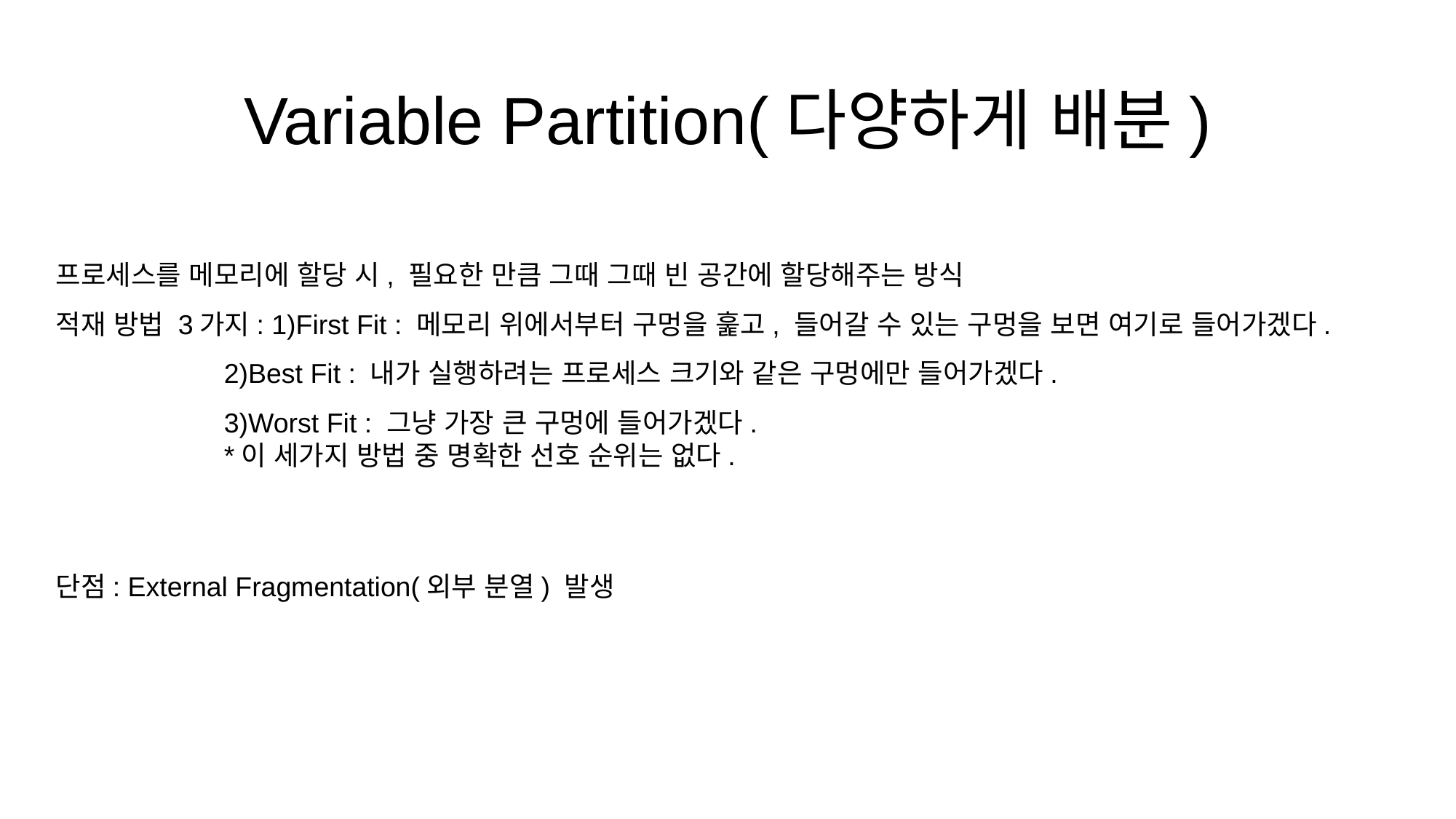

# Variable Partition(다양하게 배분)
프로세스를 메모리에 할당 시, 필요한 만큼 그때 그때 빈 공간에 할당해주는 방식
적재 방법 3가지: 1)First Fit : 메모리 위에서부터 구멍을 훑고, 들어갈 수 있는 구멍을 보면 여기로 들어가겠다.
                      2)Best Fit : 내가 실행하려는 프로세스 크기와 같은 구멍에만 들어가겠다.
                      3)Worst Fit : 그냥 가장 큰 구멍에 들어가겠다.
                      *이 세가지 방법 중 명확한 선호 순위는 없다.

단점: External Fragmentation(외부 분열) 발생